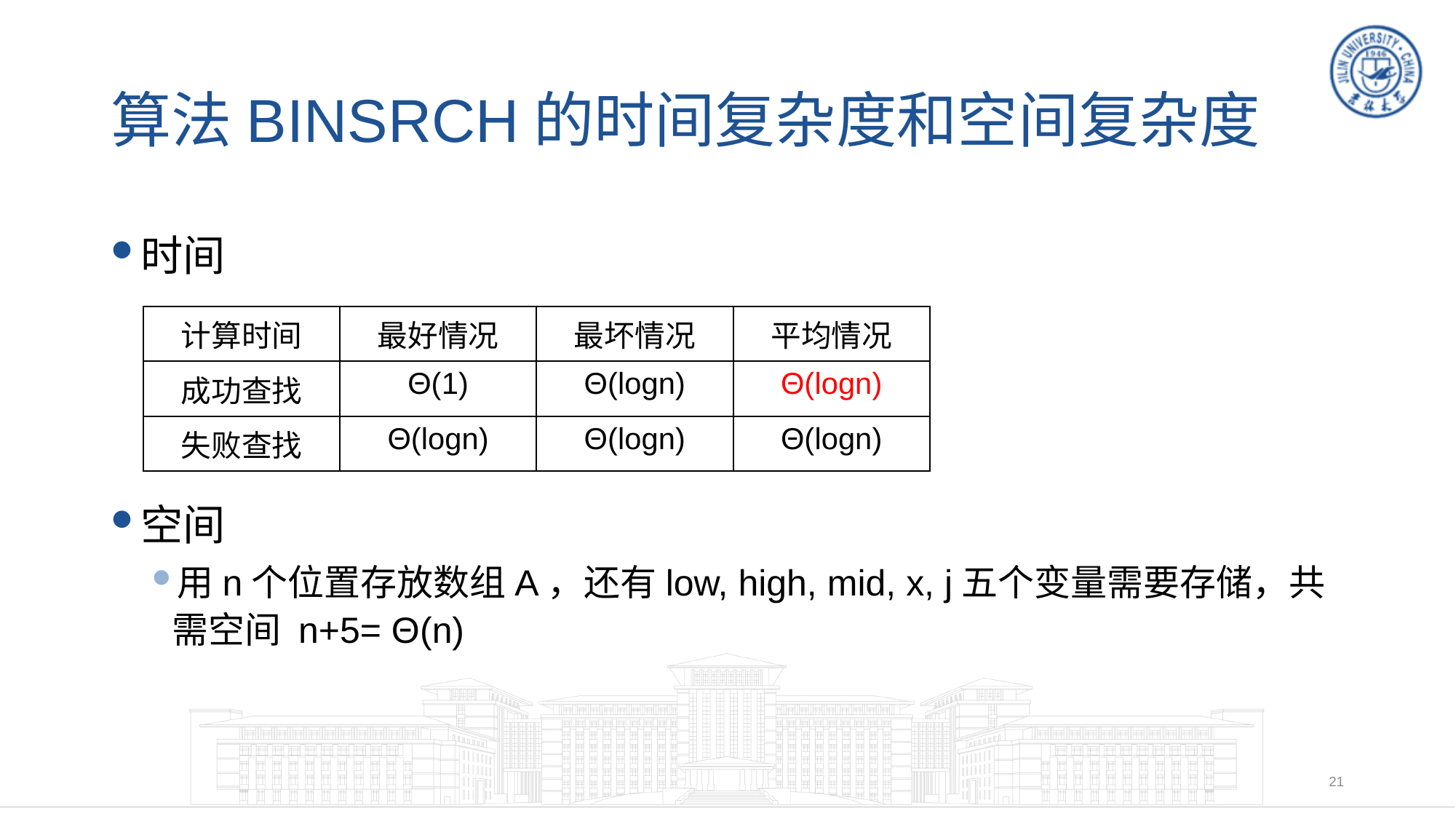

# 算法BINSRCH的时间复杂度和空间复杂度
时间

空间
用n个位置存放数组A，还有low, high, mid, x, j五个变量需要存储，共需空间 n+5= Θ(n)

| 计算时间 | 最好情况 | 最坏情况 | 平均情况 |
| --- | --- | --- | --- |
| 成功查找 | Θ(1) | Θ(logn) | Θ(logn) |
| 失败查找 | Θ(logn) | Θ(logn) | Θ(logn) |
21